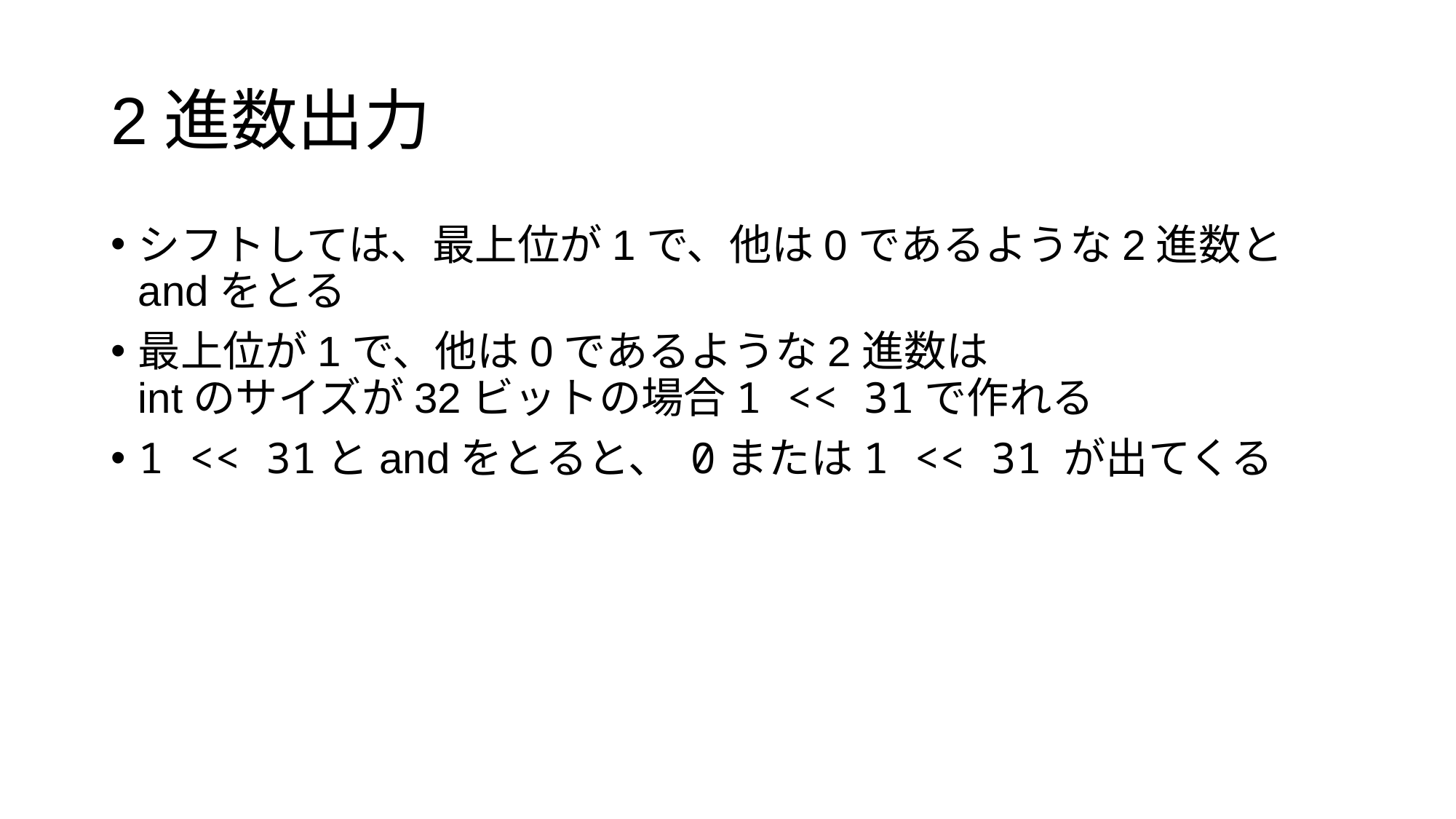

# 2進数出力
シフトしては、最上位が1で、他は0であるような2進数とandをとる
最上位が1で、他は0であるような2進数は
intのサイズが32ビットの場合1 << 31で作れる
1 << 31とandをとると、 0または1 << 31 が出てくる